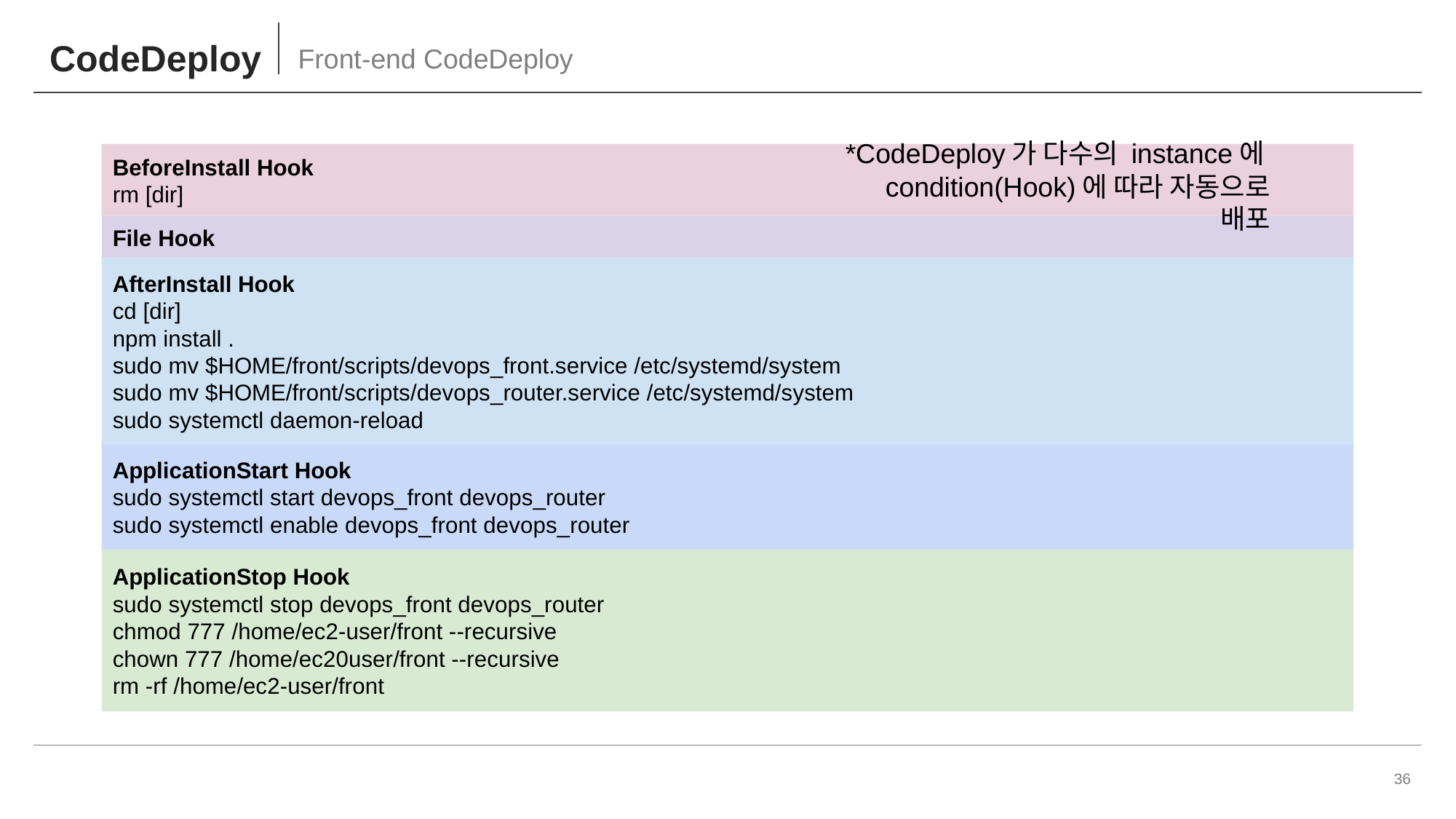

# CodeDeploy
Front-end CodeDeploy
BeforeInstall Hook
rm [dir]
*CodeDeploy가 다수의 instance에
condition(Hook)에 따라 자동으로 배포
File Hook
AfterInstall Hook
cd [dir]
npm install .
sudo mv $HOME/front/scripts/devops_front.service /etc/systemd/system
sudo mv $HOME/front/scripts/devops_router.service /etc/systemd/system
sudo systemctl daemon-reload
ApplicationStart Hook
sudo systemctl start devops_front devops_router
sudo systemctl enable devops_front devops_router
ApplicationStop Hook
sudo systemctl stop devops_front devops_router
chmod 777 /home/ec2-user/front --recursive
chown 777 /home/ec20user/front --recursive
rm -rf /home/ec2-user/front